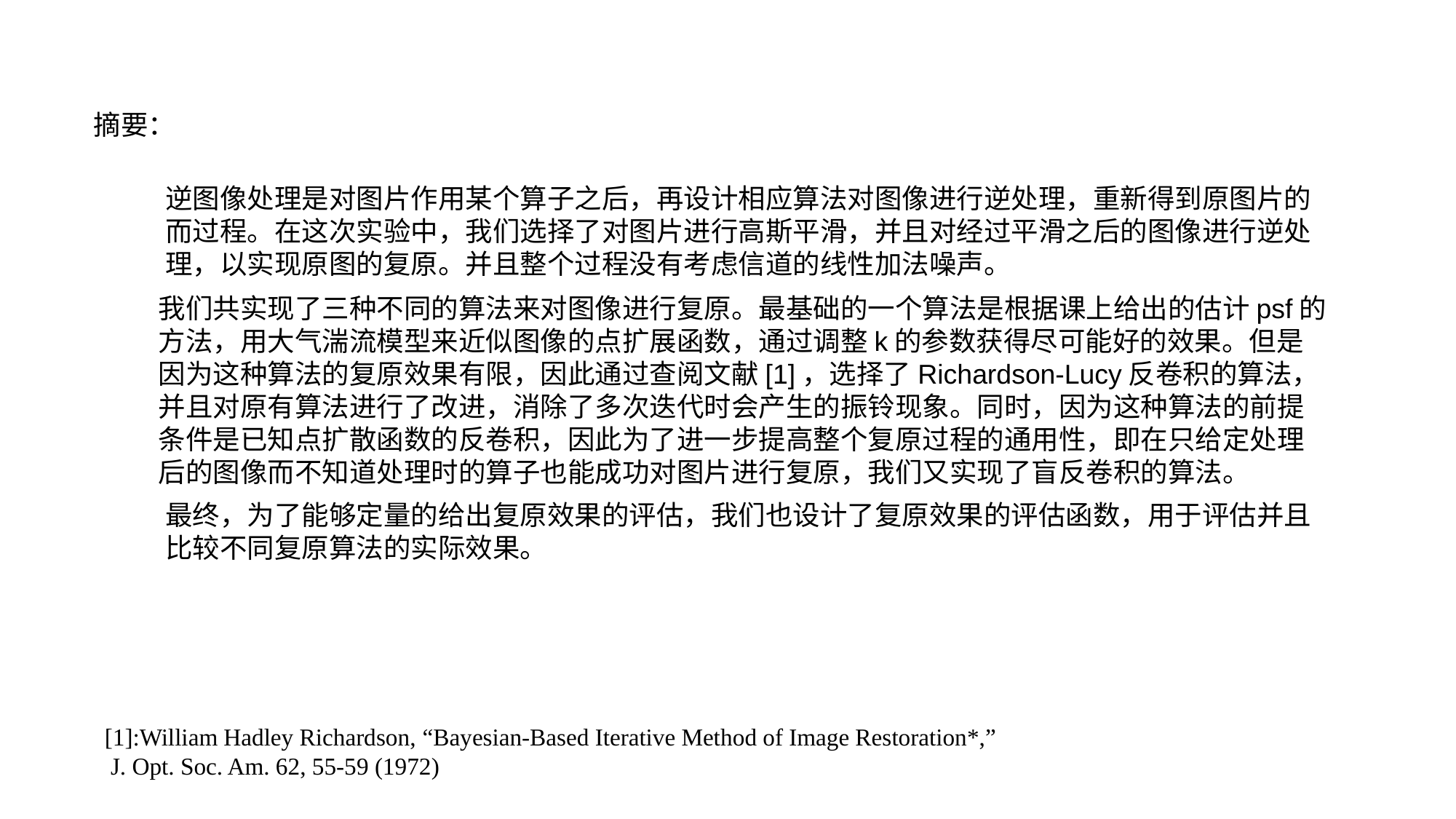

摘要：
逆图像处理是对图片作用某个算子之后，再设计相应算法对图像进行逆处理，重新得到原图片的
而过程。在这次实验中，我们选择了对图片进行高斯平滑，并且对经过平滑之后的图像进行逆处
理，以实现原图的复原。并且整个过程没有考虑信道的线性加法噪声。
我们共实现了三种不同的算法来对图像进行复原。最基础的一个算法是根据课上给出的估计psf的
方法，用大气湍流模型来近似图像的点扩展函数，通过调整k的参数获得尽可能好的效果。但是
因为这种算法的复原效果有限，因此通过查阅文献[1]，选择了Richardson-Lucy反卷积的算法，
并且对原有算法进行了改进，消除了多次迭代时会产生的振铃现象。同时，因为这种算法的前提
条件是已知点扩散函数的反卷积，因此为了进一步提高整个复原过程的通用性，即在只给定处理
后的图像而不知道处理时的算子也能成功对图片进行复原，我们又实现了盲反卷积的算法。

最终，为了能够定量的给出复原效果的评估，我们也设计了复原效果的评估函数，用于评估并且
比较不同复原算法的实际效果。

[1]:William Hadley Richardson, “Bayesian-Based Iterative Method of Image Restoration*,”
 J. Opt. Soc. Am. 62, 55-59 (1972)